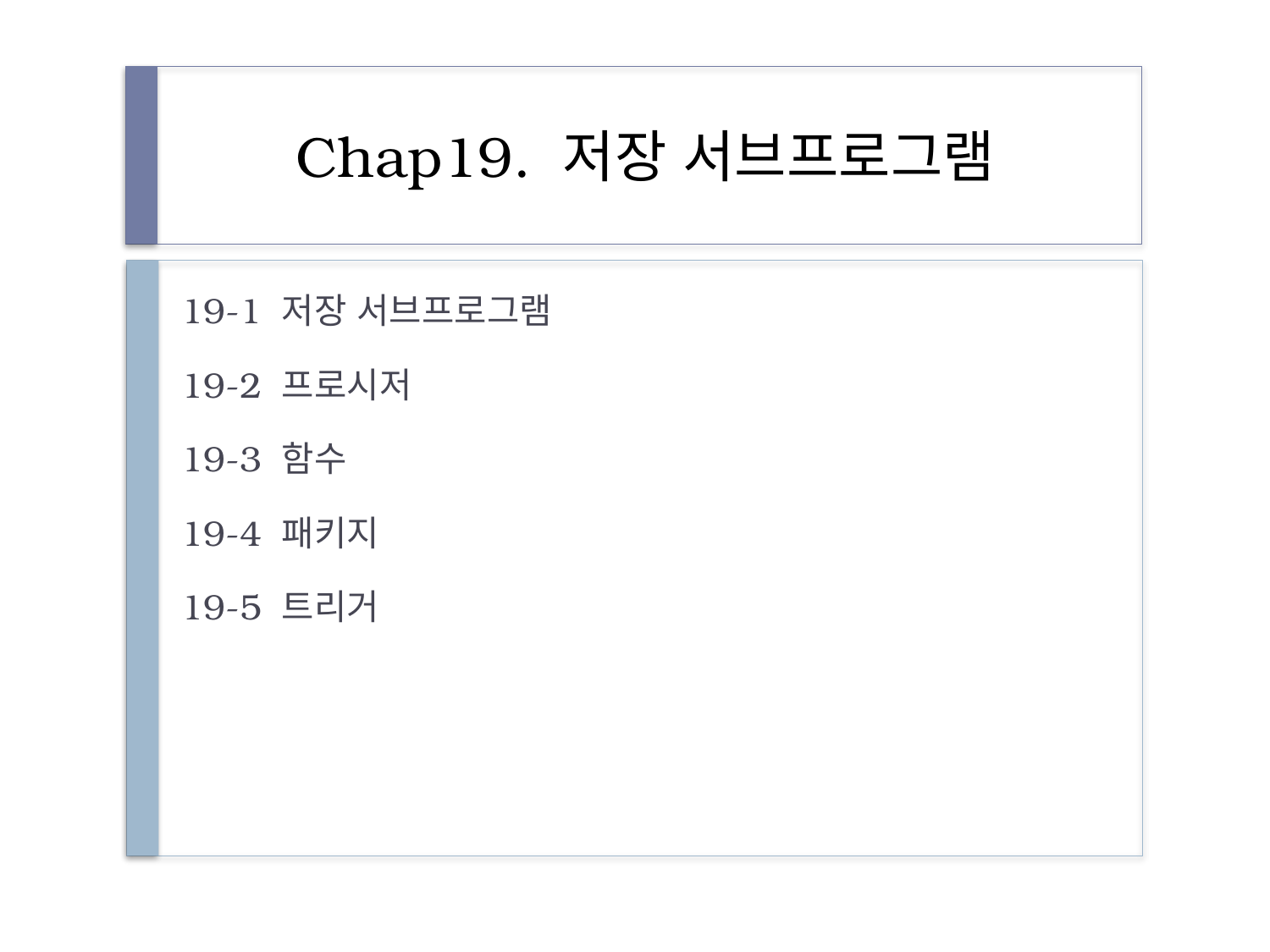

# Chap19. 저장 서브프로그램
19-1 저장 서브프로그램
19-2 프로시저
19-3 함수
19-4 패키지
19-5 트리거